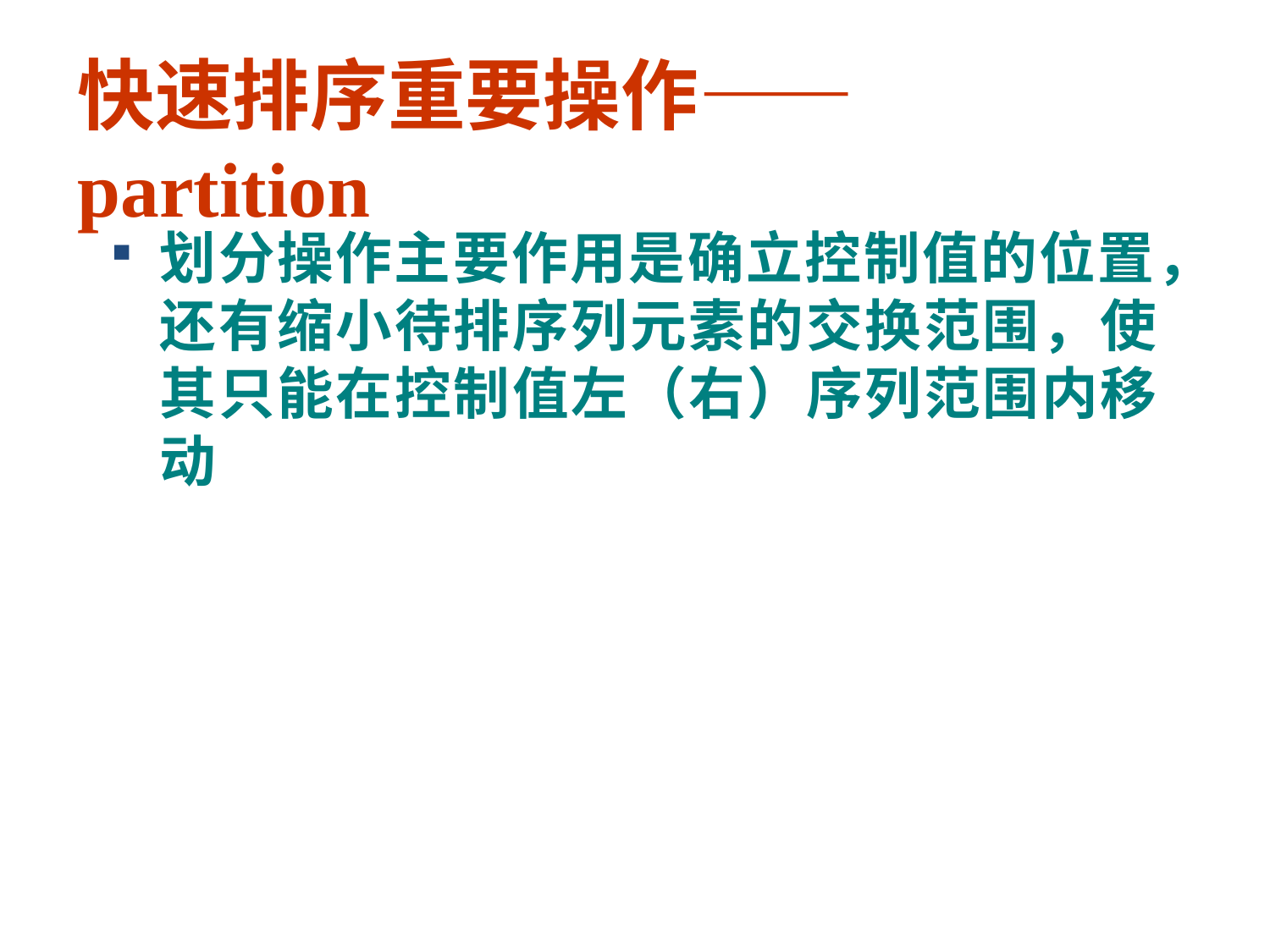

快速排序重要操作——partition
划分操作主要作用是确立控制值的位置，还有缩小待排序列元素的交换范围，使其只能在控制值左（右）序列范围内移动